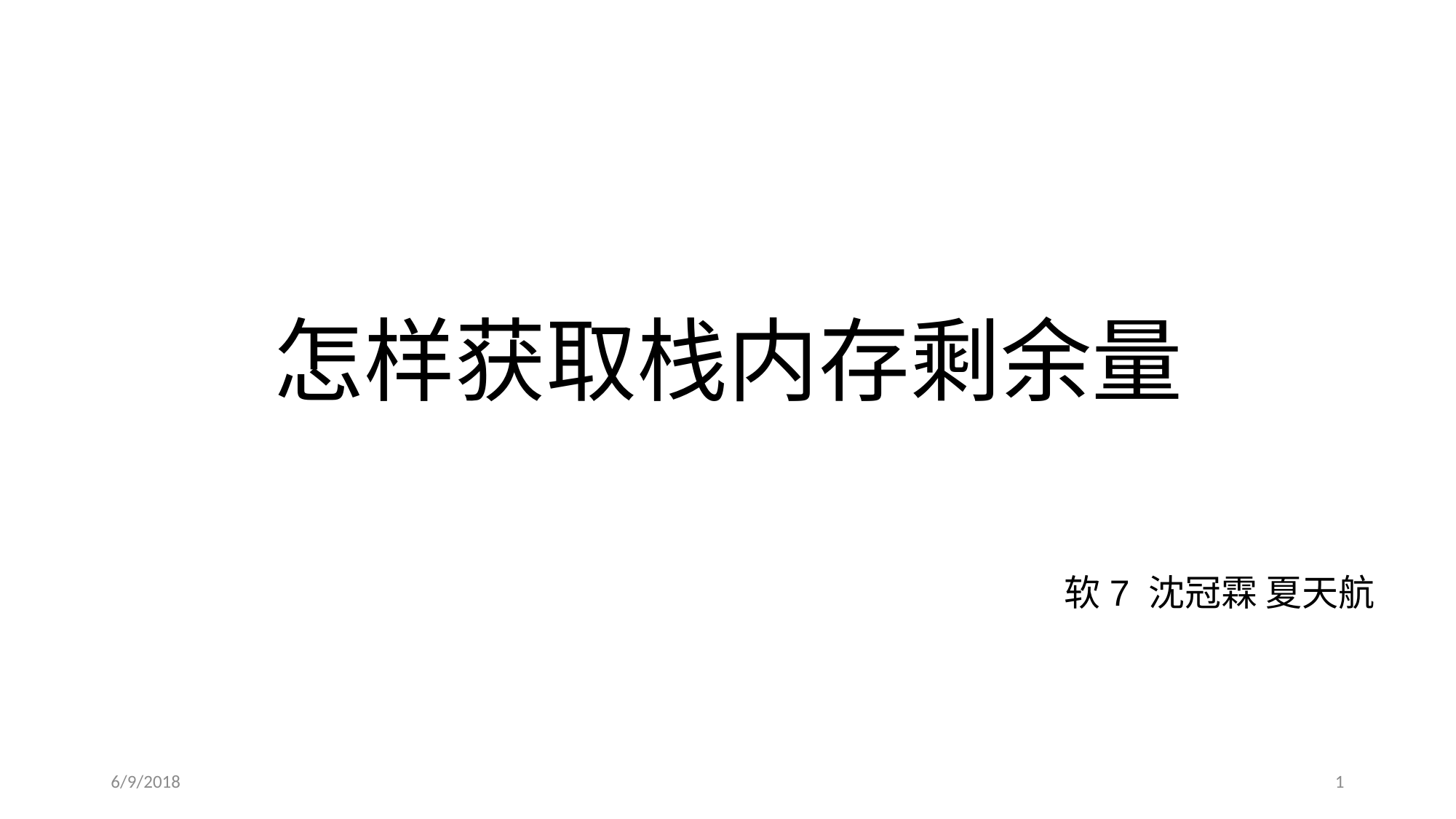

# 怎样获取栈内存剩余量
软7 沈冠霖 夏天航
6/9/2018
1